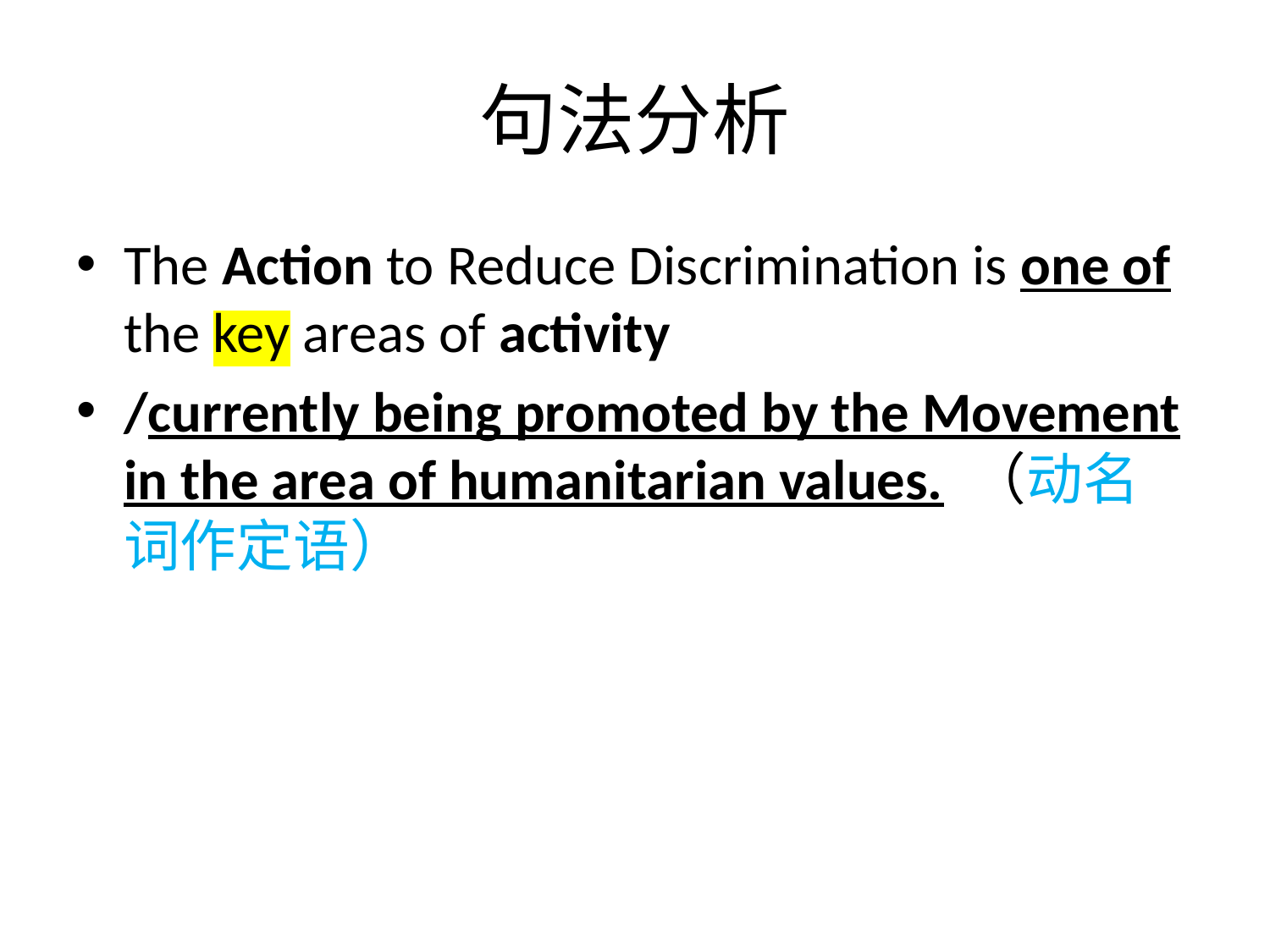

# 句法分析
The Action to Reduce Discrimination is one of the key areas of activity
/currently being promoted by the Movement in the area of humanitarian values. （动名词作定语）